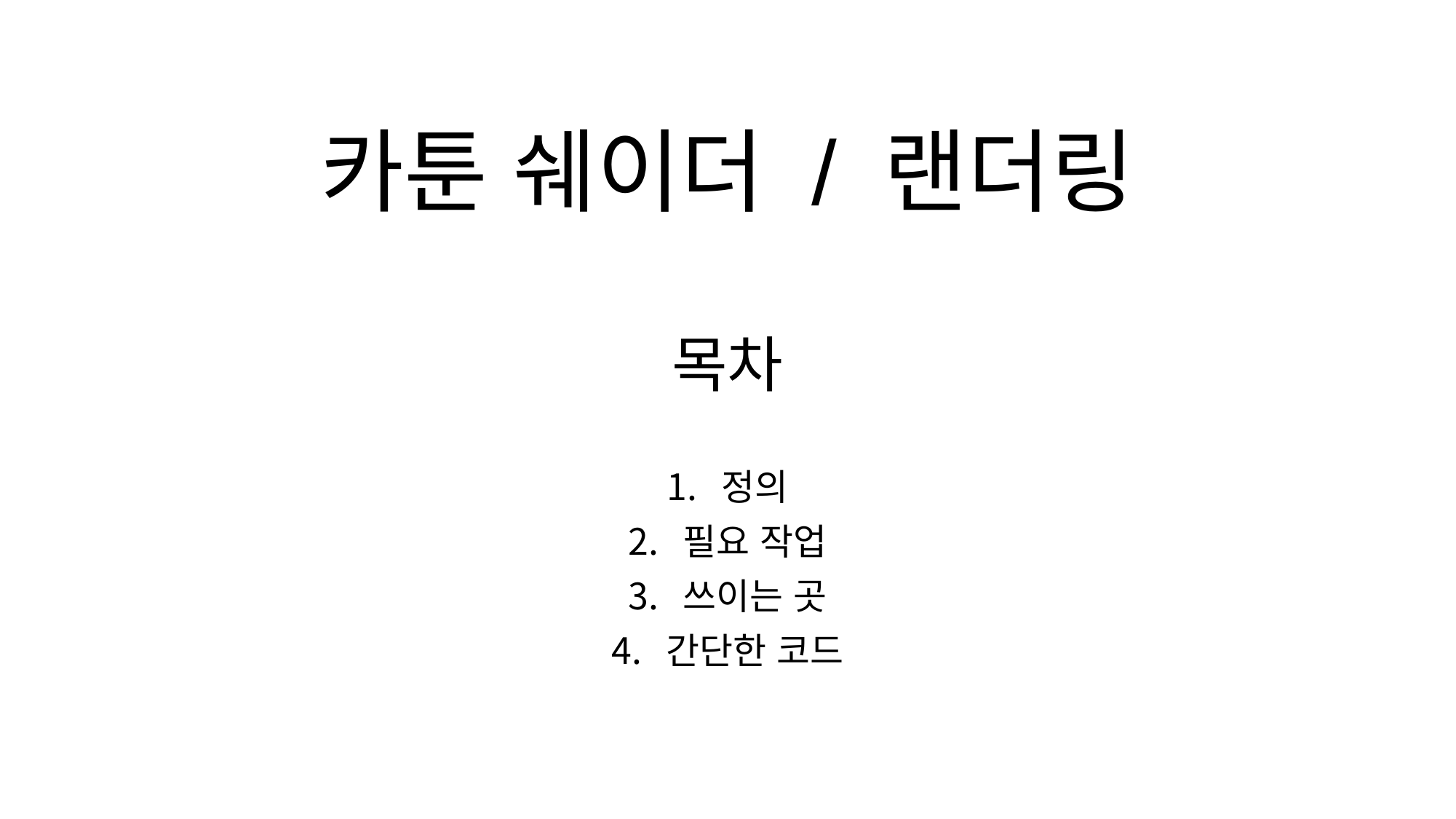

# 카툰 쉐이더 / 랜더링
목차

정의
필요 작업
쓰이는 곳
간단한 코드